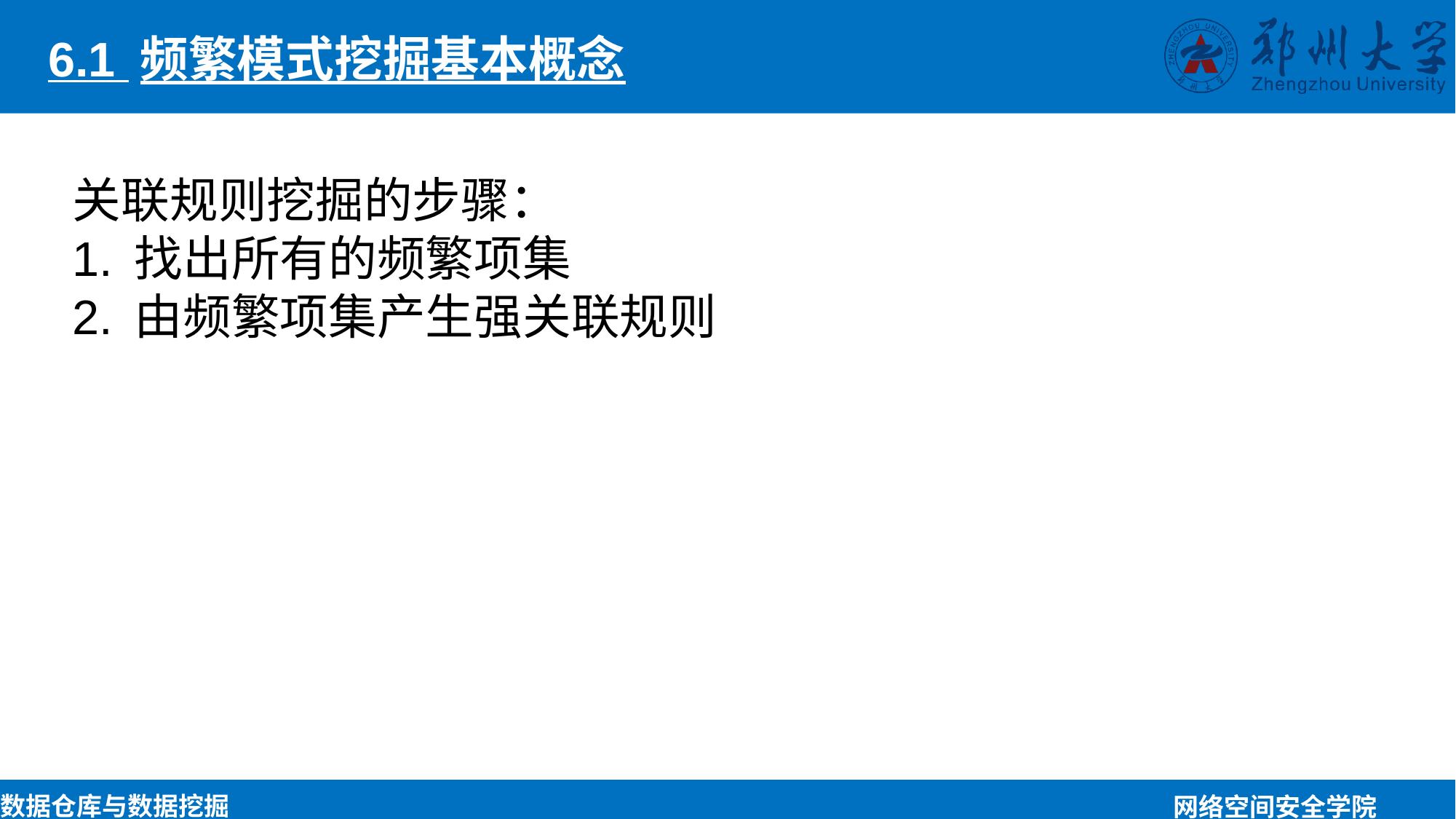

6.1 频繁模式挖掘基本概念
关联规则挖掘的步骤：
找出所有的频繁项集
由频繁项集产生强关联规则